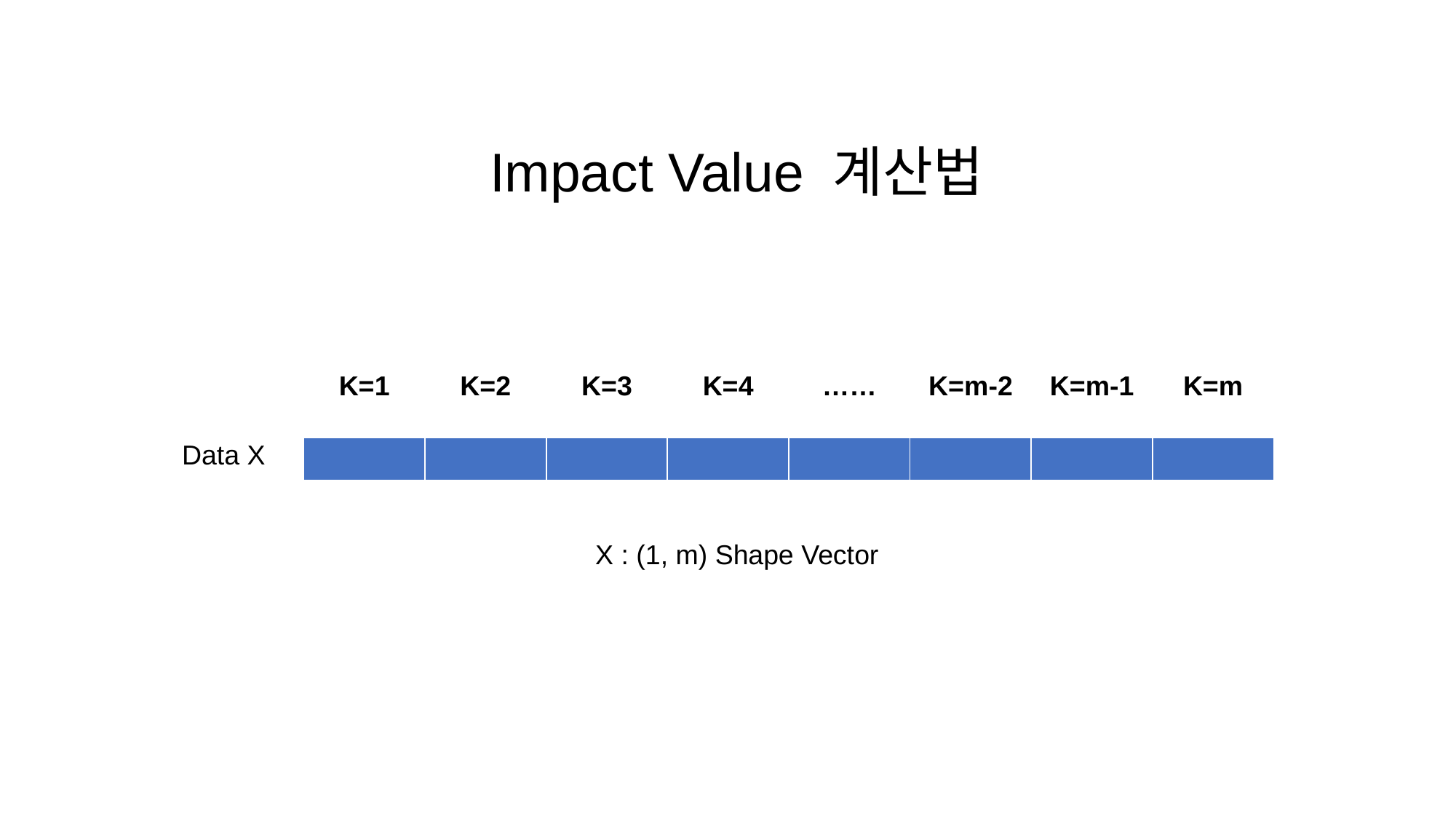

# Impact Value 계산법
| K=1 | K=2 | K=3 | K=4 | …… | K=m-2 | K=m-1 | K=m |
| --- | --- | --- | --- | --- | --- | --- | --- |
Data X
|  |  |  |  |  |  |  |  |
| --- | --- | --- | --- | --- | --- | --- | --- |
X : (1, m) Shape Vector